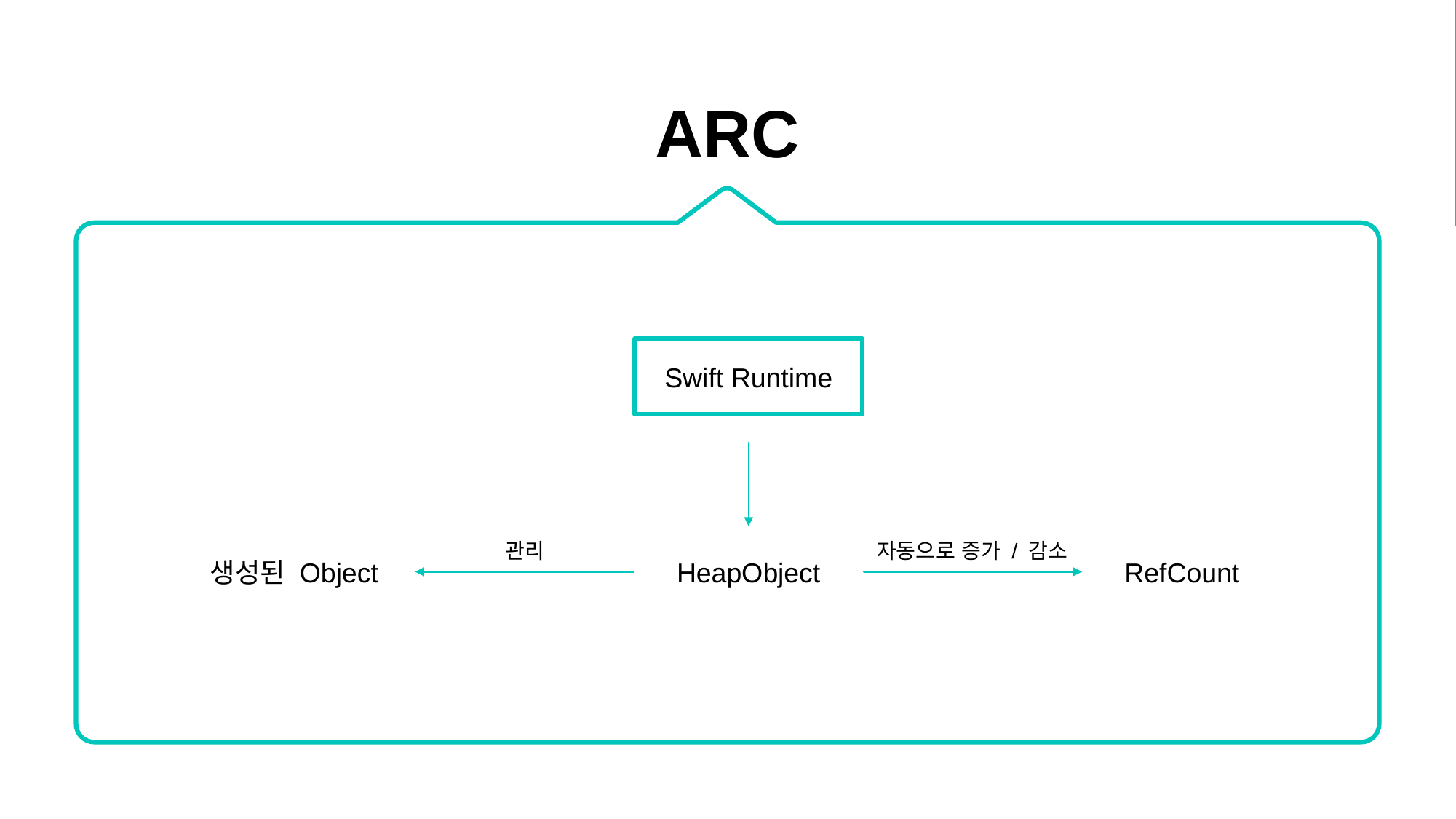

ARC

Swift Runtime

관리
자동으로 증가 / 감소
생성된 Object
HeapObject
RefCount